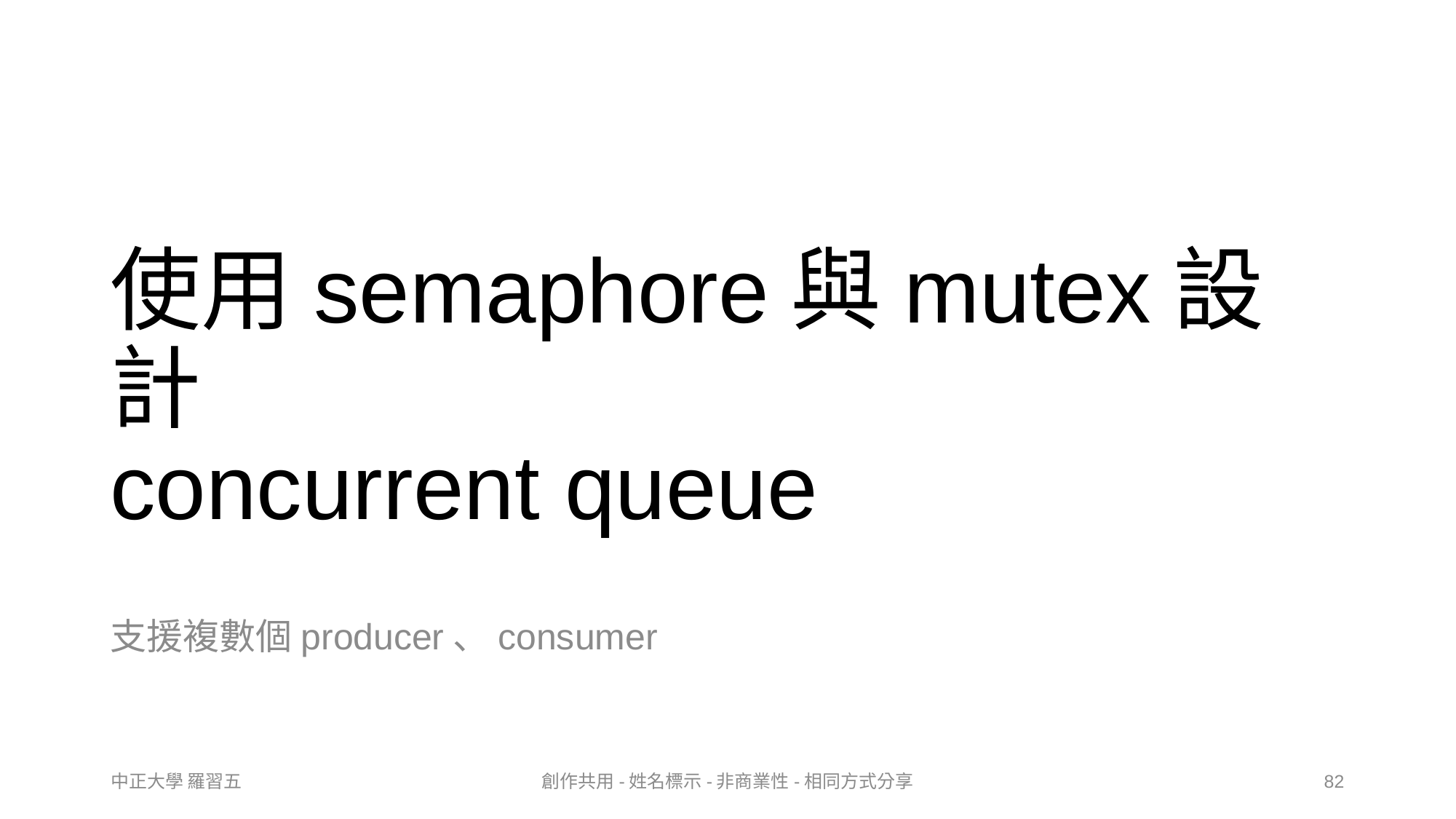

# 使用semaphore與mutex設計 concurrent queue
支援複數個producer、consumer
中正大學 羅習五
創作共用-姓名標示-非商業性-相同方式分享
82